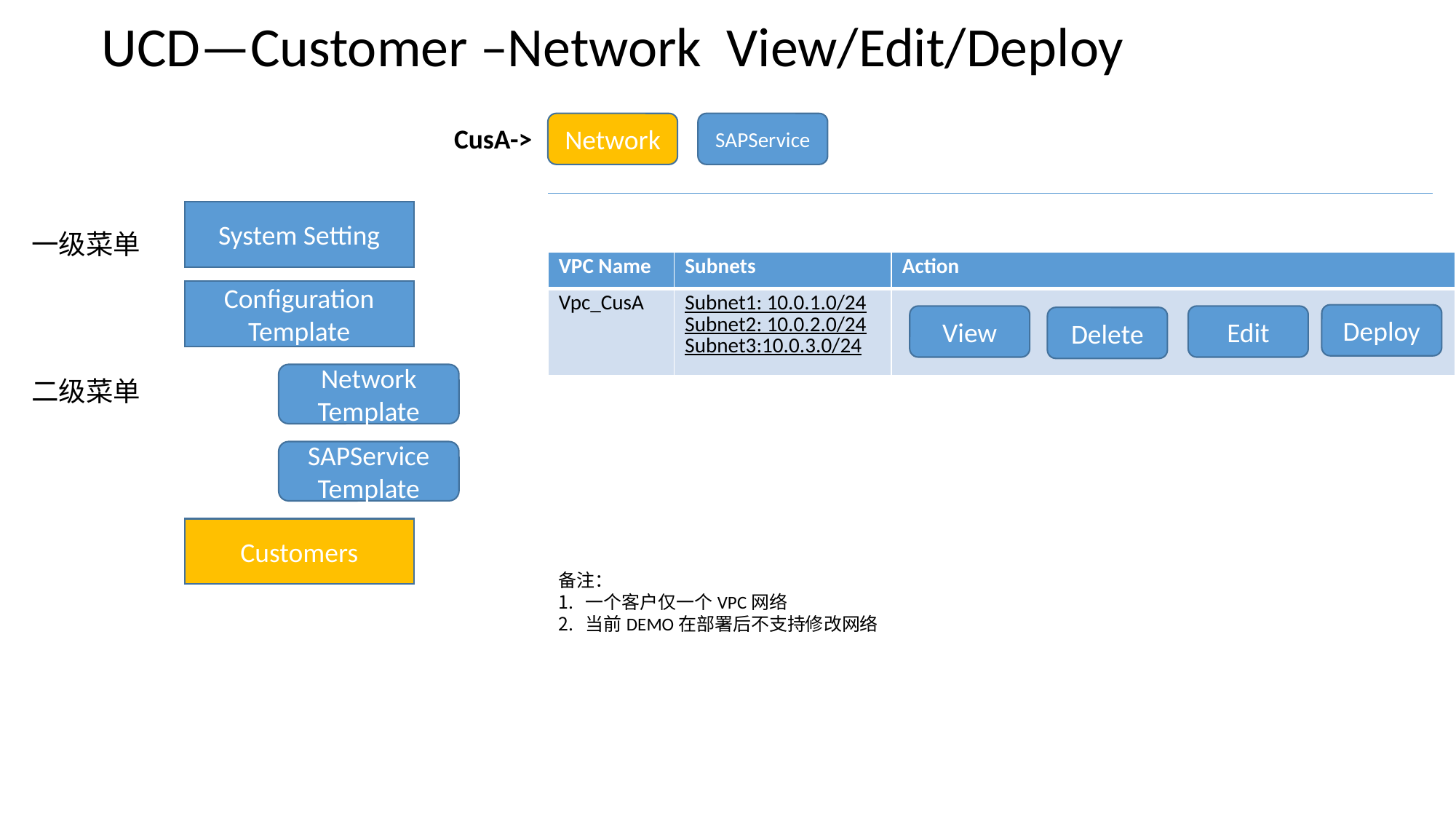

# UCD—Customer –Network  View/Edit/Deploy
Network
SAPService
CusA->
System Setting
一级菜单
| VPC Name | Subnets | Action |
| --- | --- | --- |
| Vpc\_CusA | Subnet1: 10.0.1.0/24 Subnet2: 10.0.2.0/24 Subnet3:10.0.3.0/24 |  |
Configuration Template
Deploy
View
Edit
Delete
Network Template
二级菜单
SAPService Template
Customers
备注：
一个客户仅一个VPC网络
当前DEMO在部署后不支持修改网络